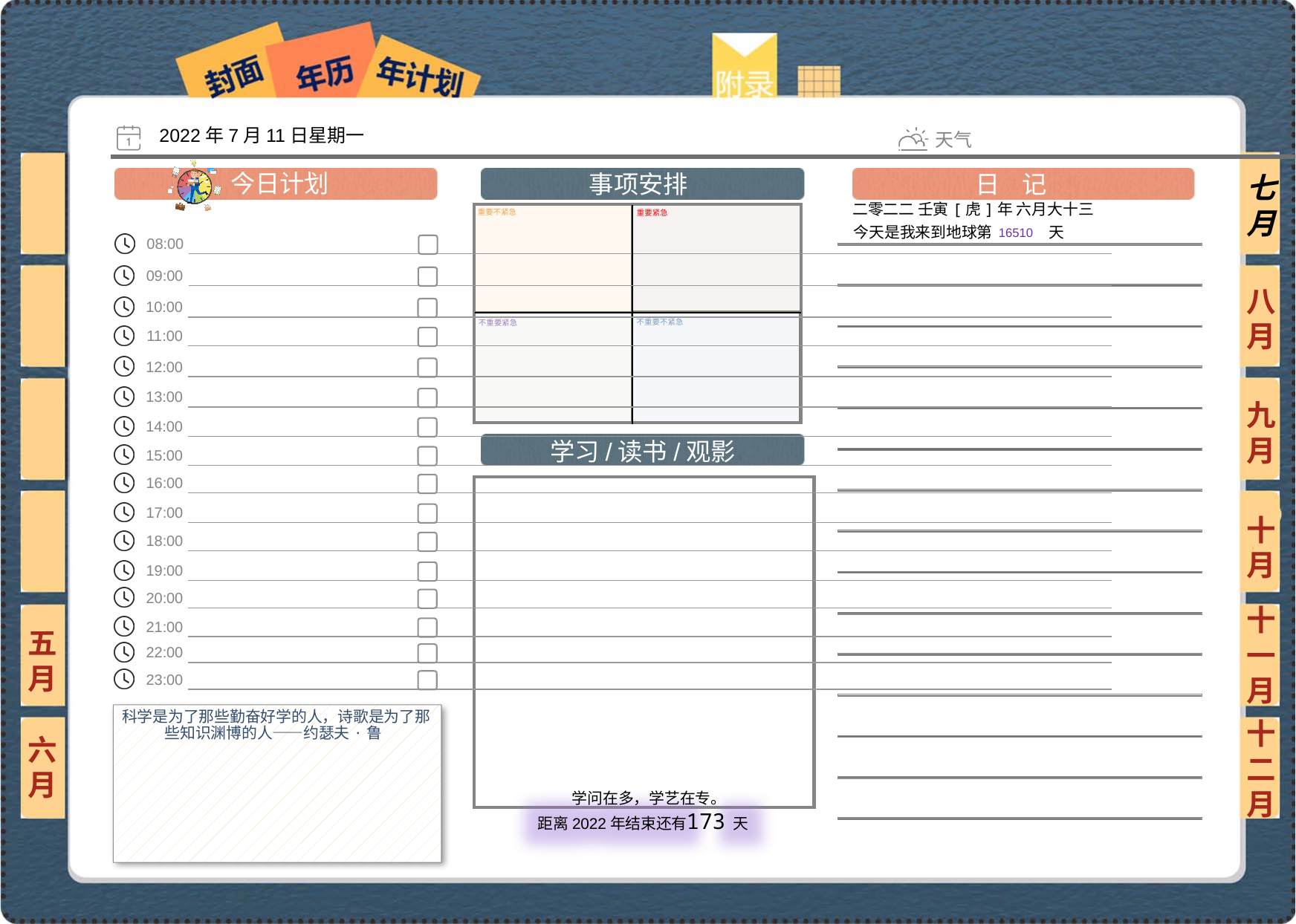

2022年7月11日星期一
七月
二零二二 壬寅[虎]年 六月大十三
16510
八月
九月
十月
十一月
五月
科学是为了那些勤奋好学的人，诗歌是为了那些知识渊博的人——约瑟夫·鲁

六月
十二月
173
 学问在多，学艺在专。